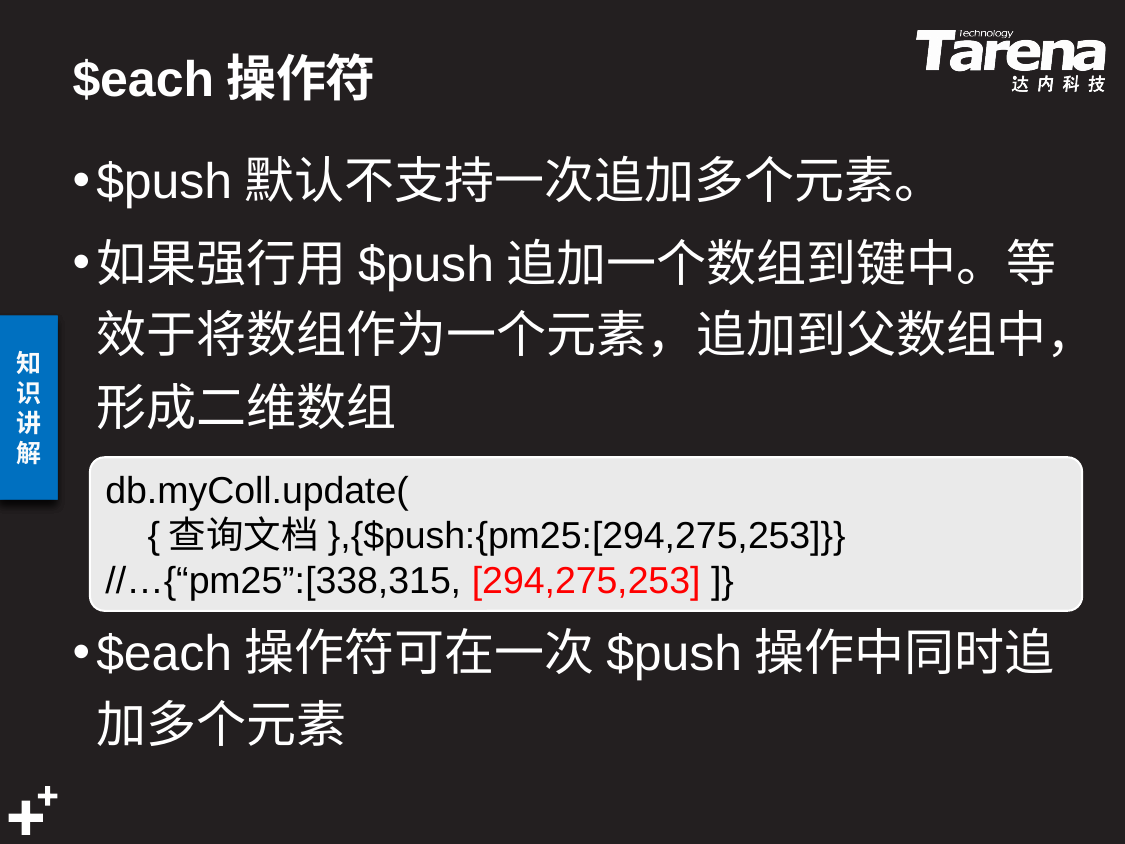

# $each操作符
$push默认不支持一次追加多个元素。
如果强行用$push追加一个数组到键中。等效于将数组作为一个元素，追加到父数组中，形成二维数组

$each操作符可在一次$push操作中同时追加多个元素

db.myColl.update(
    {查询文档},{$push:{pm25:[294,275,253]}}
//…{“pm25”:[338,315, [294,275,253] ]}